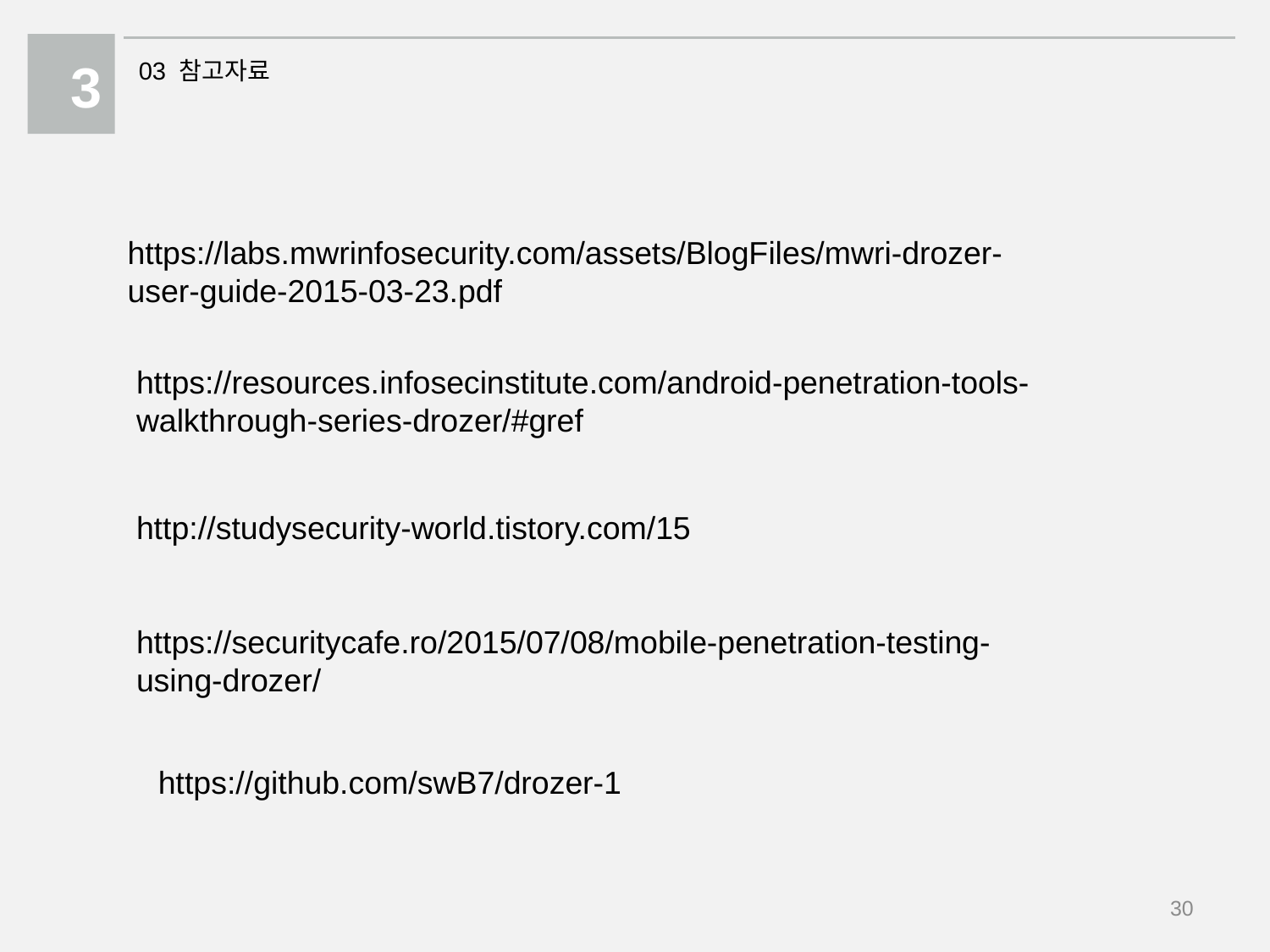

3
03 참고자료

https://labs.mwrinfosecurity.com/assets/BlogFiles/mwri-drozer-user-guide-2015-03-23.pdf
https://resources.infosecinstitute.com/android-penetration-tools-walkthrough-series-drozer/#gref
http://studysecurity-world.tistory.com/15
https://securitycafe.ro/2015/07/08/mobile-penetration-testing-using-drozer/
https://github.com/swB7/drozer-1
30